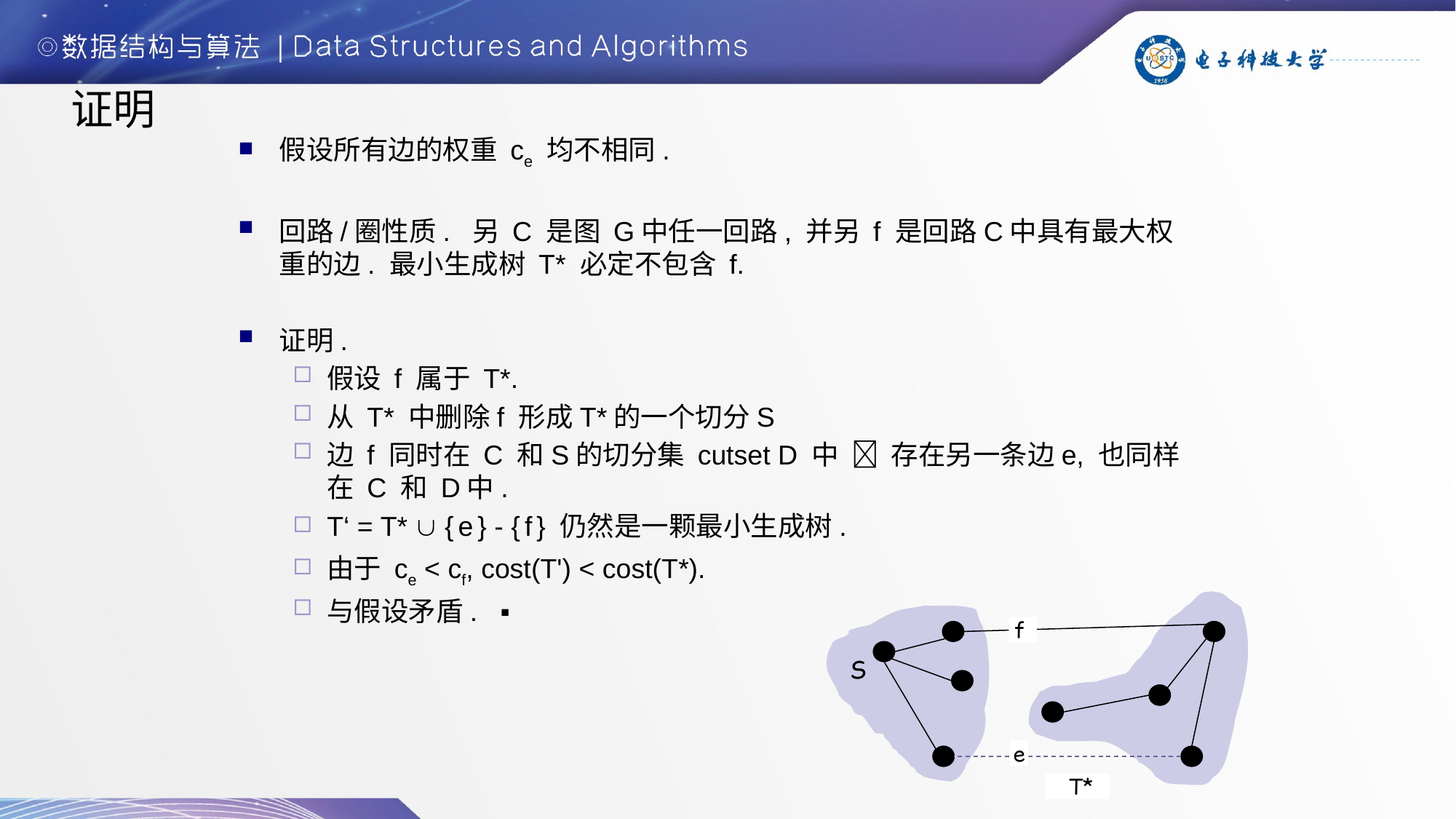

# 证明
假设所有边的权重 ce 均不相同.

回路/圈性质.  另 C 是图 G中任一回路, 并另 f 是回路C中具有最大权重的边. 最小生成树 T* 必定不包含 f.

证明.
假设 f 属于 T*.
从 T* 中删除f 形成T*的一个切分S
边 f 同时在 C 和S的切分集 cutset D 中  ⇒  存在另一条边e, 也同样在 C 和 D中.
T‘ = T* ∪ { e } - { f } 仍然是一颗最小生成树.
由于 ce < cf, cost(T') < cost(T*).
与假设矛盾.   ▪

f

S

e

 T*